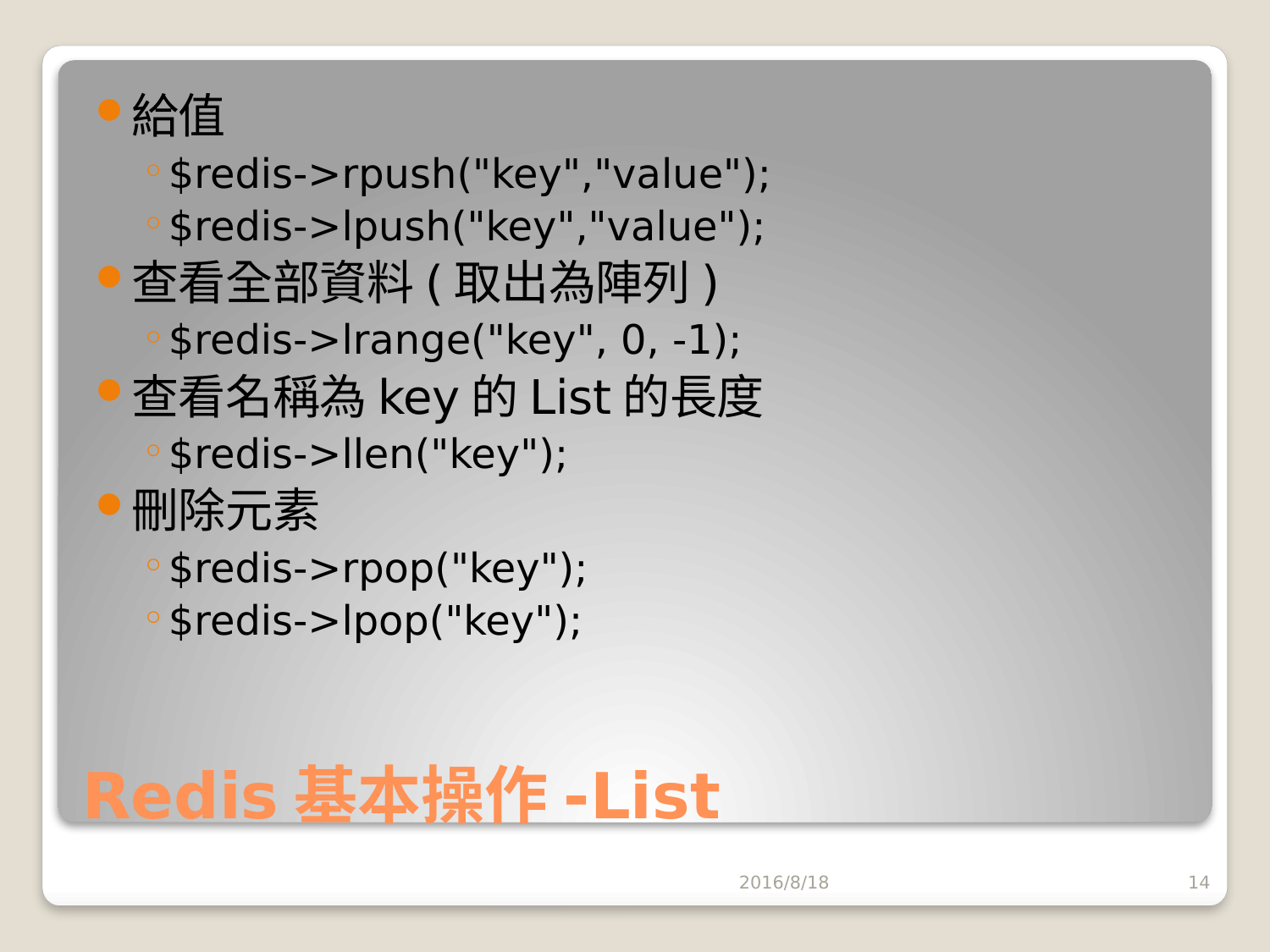

給值
$redis->rpush("key","value");
$redis->lpush("key","value");
查看全部資料(取出為陣列)
$redis->lrange("key", 0, -1);
查看名稱為key的List的長度
$redis->llen("key");
刪除元素
$redis->rpop("key");
$redis->lpop("key");

# Redis基本操作-List
2016/8/18
14